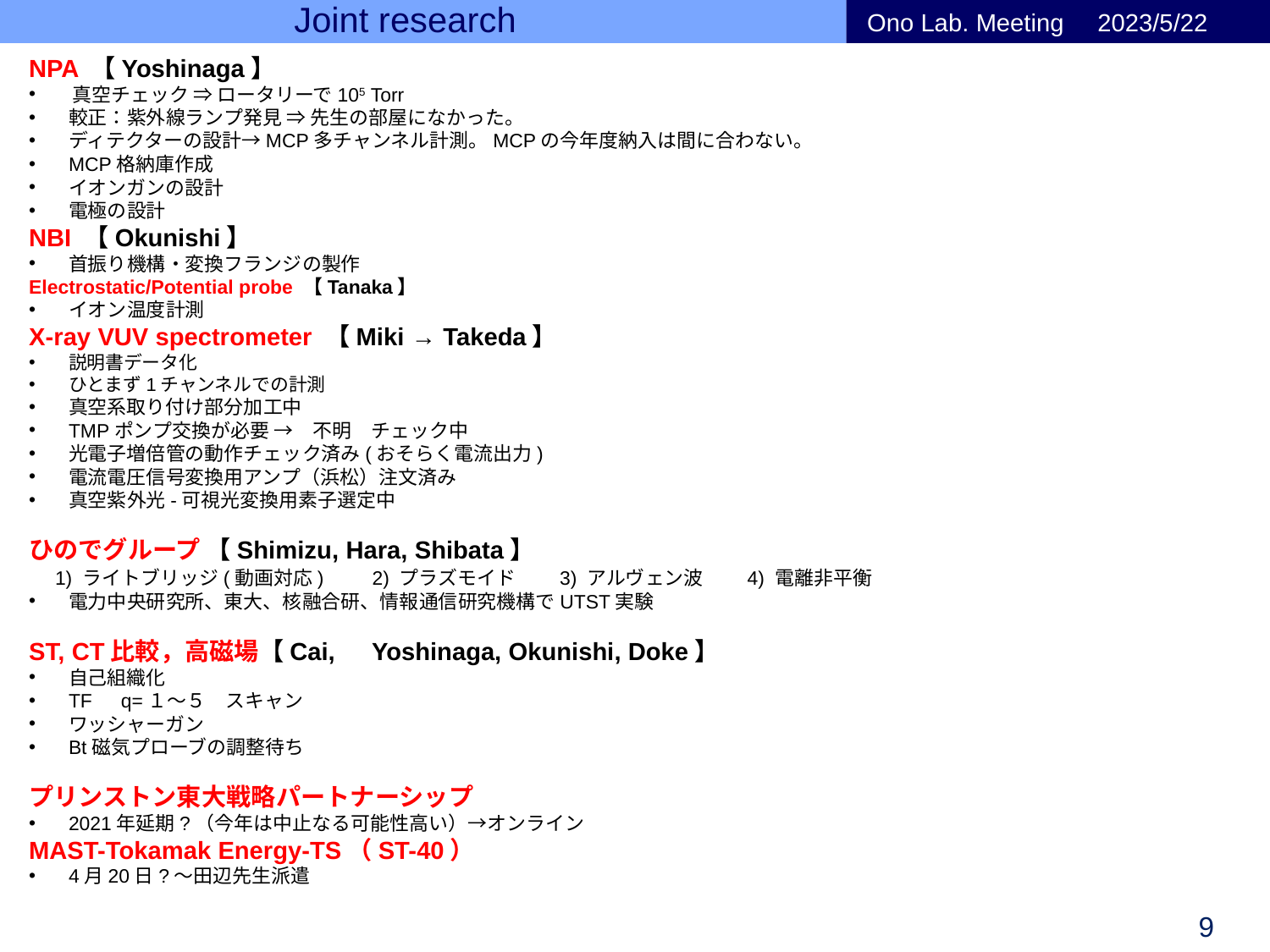

# Joint research
2023/5/22
Ono Lab. Meeting
NPA 【Yoshinaga】
　真空チェック ⇒ ロータリーで105 Torr
較正：紫外線ランプ発見 ⇒ 先生の部屋になかった。
ディテクターの設計→MCP多チャンネル計測。MCPの今年度納入は間に合わない。
MCP格納庫作成
イオンガンの設計
電極の設計
NBI 【Okunishi】
首振り機構・変換フランジの製作
Electrostatic/Potential probe 【Tanaka】
イオン温度計測
X-ray VUV spectrometer 【Miki → Takeda】
説明書データ化
ひとまず1チャンネルでの計測
真空系取り付け部分加工中
TMPポンプ交換が必要 →　不明　チェック中
光電子増倍管の動作チェック済み(おそらく電流出力)
電流電圧信号変換用アンプ（浜松）注文済み
真空紫外光-可視光変換用素子選定中

ひのでグループ 【Shimizu, Hara, Shibata】
　1) ライトブリッジ(動画対応)　　2) プラズモイド　　3) アルヴェン波　　4) 電離非平衡
電力中央研究所、東大、核融合研、情報通信研究機構でUTST実験

ST, CT比較，高磁場【Cai,　Yoshinaga, Okunishi, Doke】
自己組織化
TF　q=１～５　スキャン
ワッシャーガン
Bt磁気プローブの調整待ち

プリンストン東大戦略パートナーシップ
2021年延期?（今年は中止なる可能性高い）→オンライン
MAST-Tokamak Energy-TS（ST-40）
4月20日?～田辺先生派遣
9